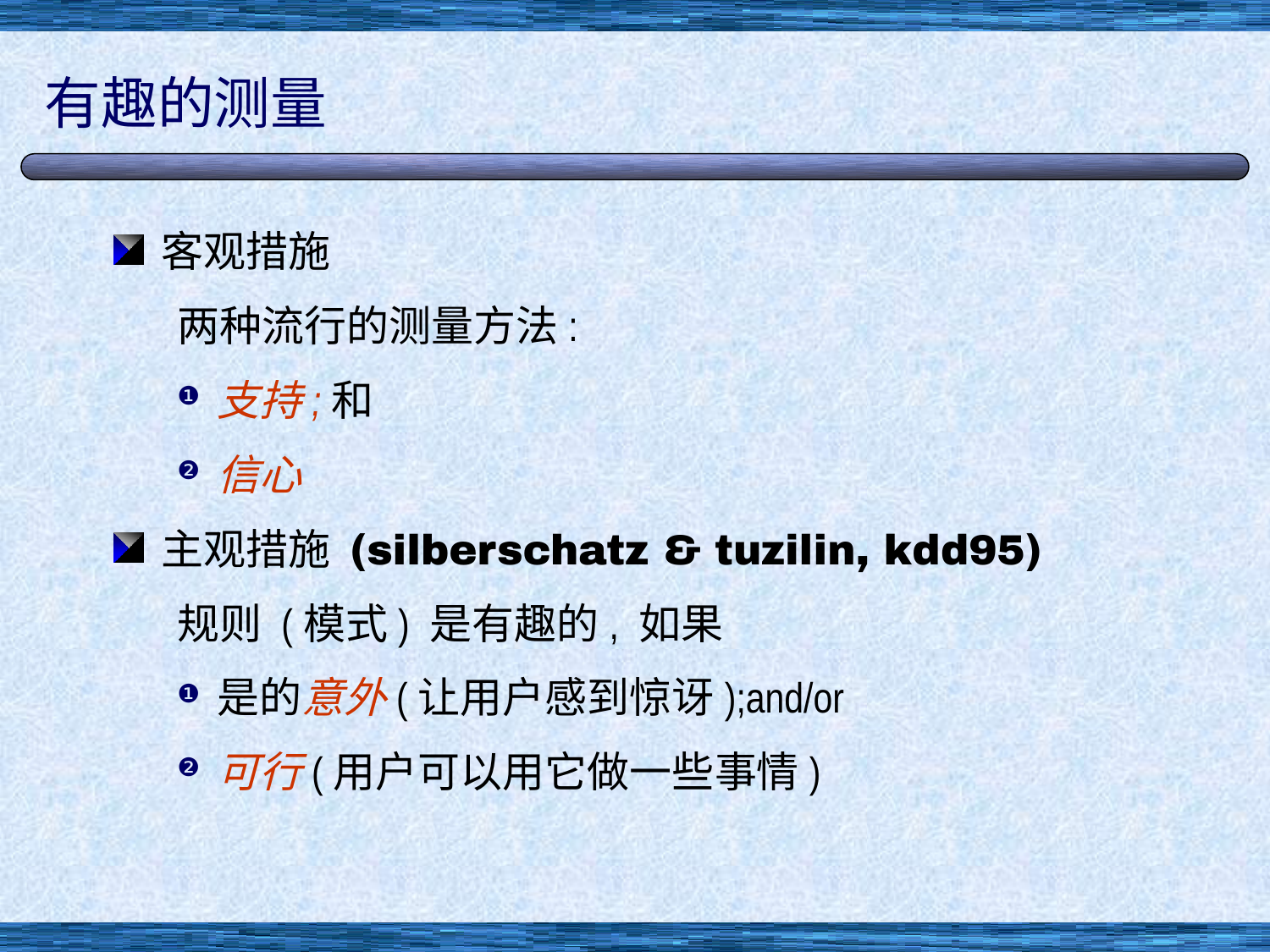

# 有趣的测量
客观措施
两种流行的测量方法:
支持;和
信心
主观措施 (silberschatz & tuzilin, kdd95)
规则 (模式) 是有趣的, 如果
是的意外(让用户感到惊讶);and/or
可行(用户可以用它做一些事情)